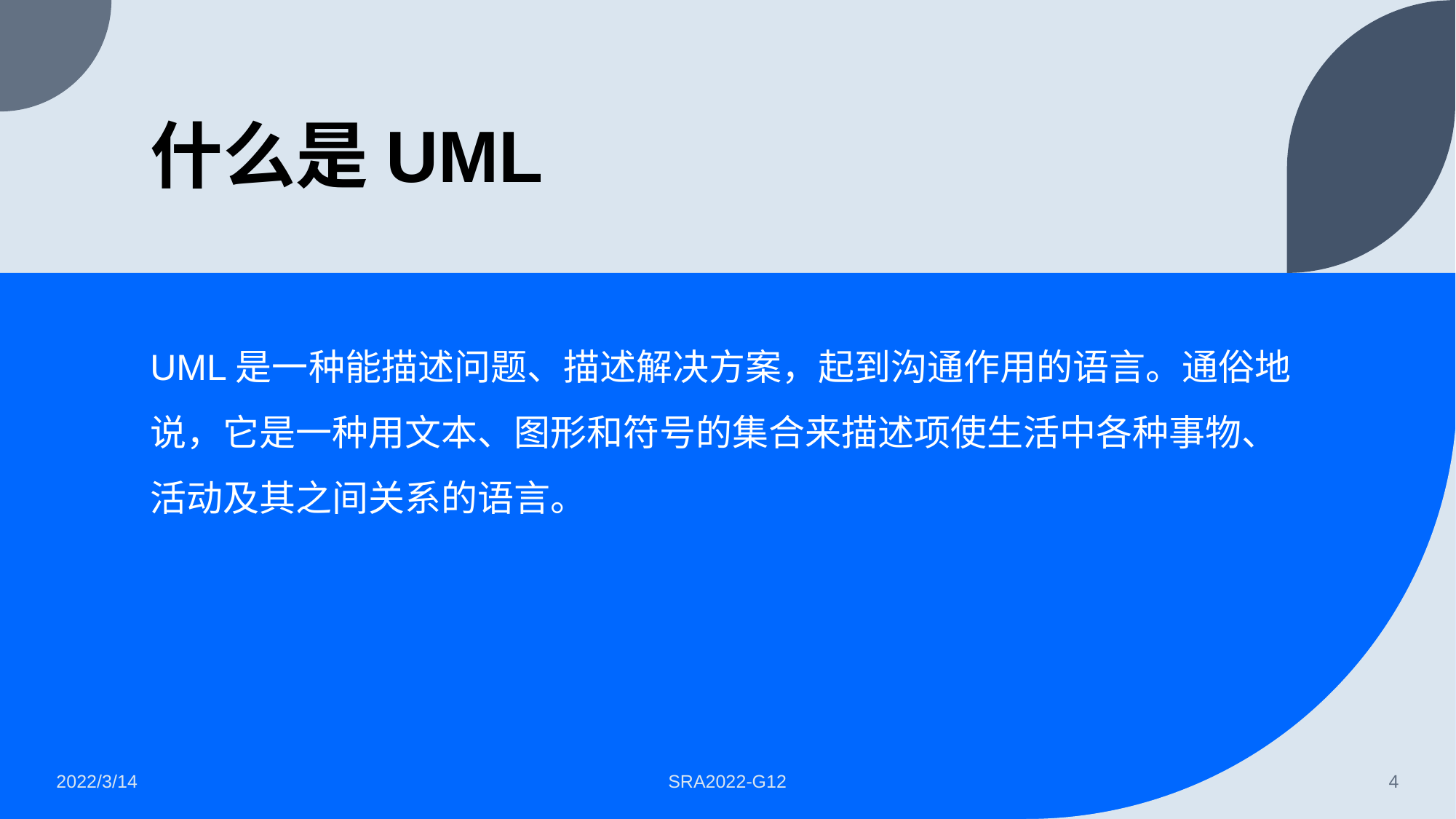

# 什么是UML
UML是一种能描述问题、描述解决方案，起到沟通作用的语言。通俗地说，它是一种用文本、图形和符号的集合来描述项使生活中各种事物、活动及其之间关系的语言。
2022/3/14
SRA2022-G12
4